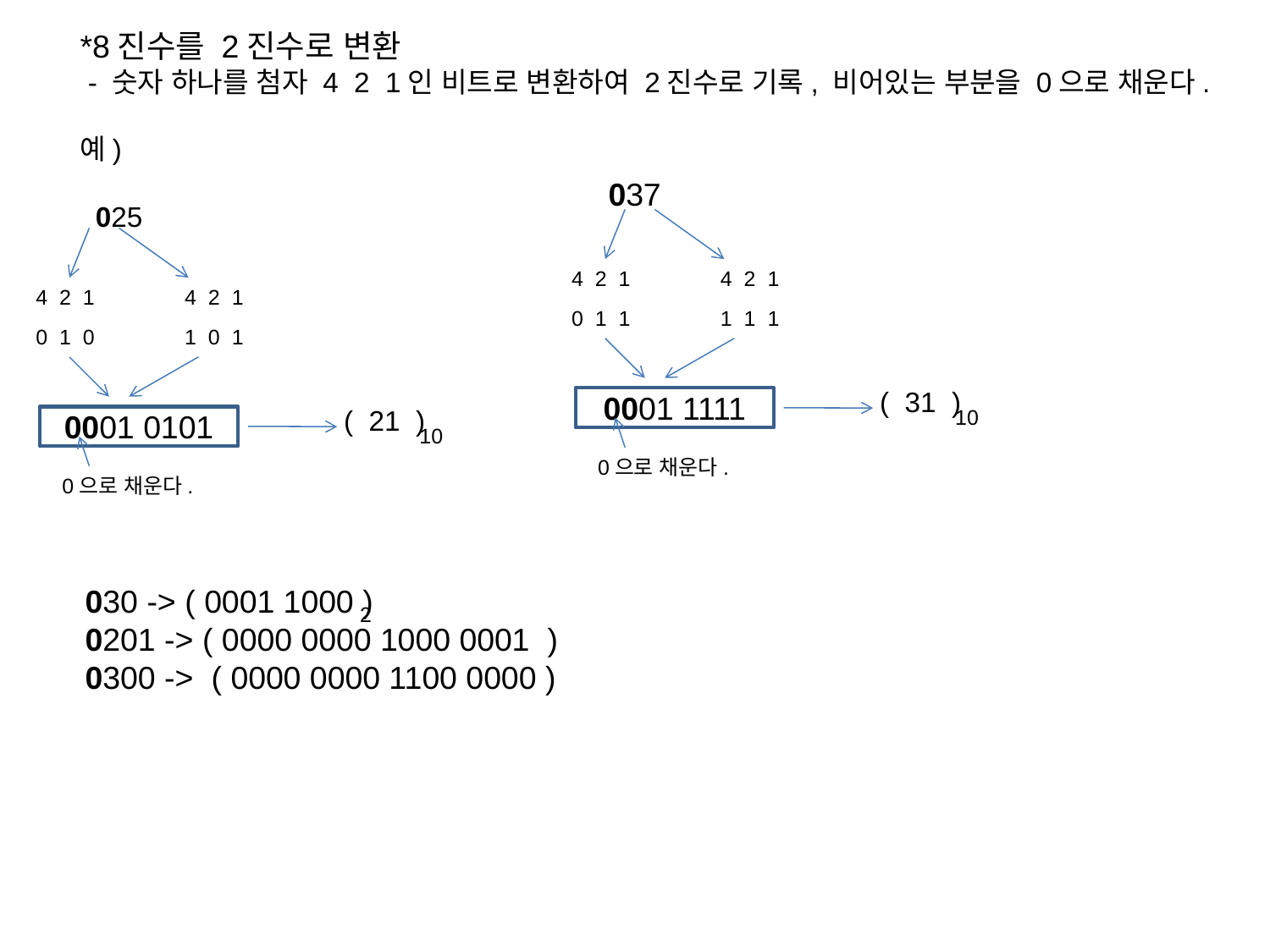

*8진수를 2진수로 변환
 - 숫자 하나를 첨자 4  2  1인 비트로 변환하여 2진수로 기록, 비어있는 부분을 0으로 채운다.

예)

  025
037
4  2  1
4  2  1
4  2  1
4  2  1
0  1  1
1  1  1
0  1  0
1  0  1
(  31  )
0001 1111
(  21  )
10
0001 0101
10
0으로 채운다.
0으로 채운다.
030 -> ( 0001 1000 )
0201 -> ( 0000 0000 1000 0001  )
0300 ->  ( 0000 0000 1100 0000 )
2